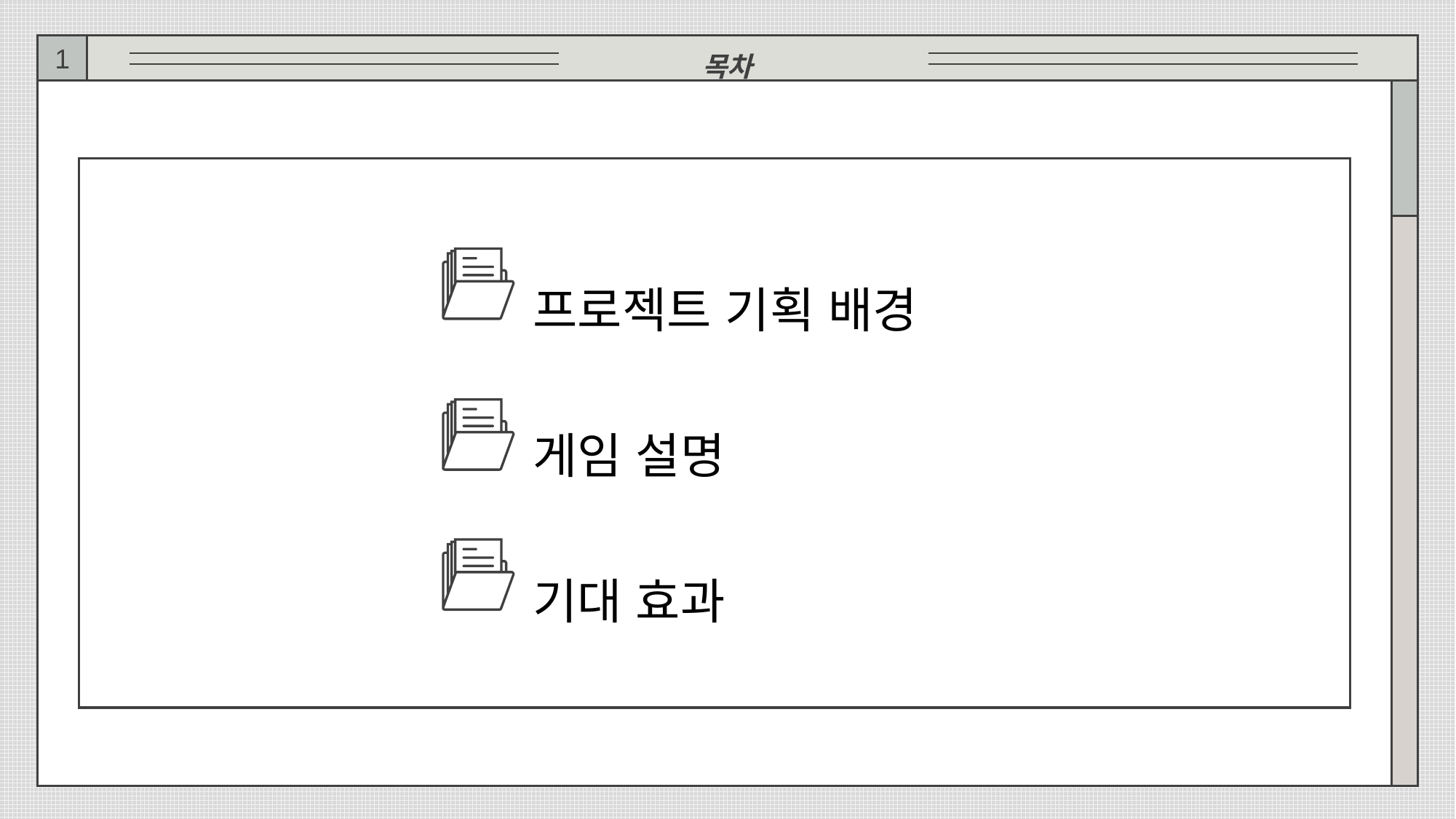

목차
1

프로젝트 기획 배경
게임 설명
기대 효과